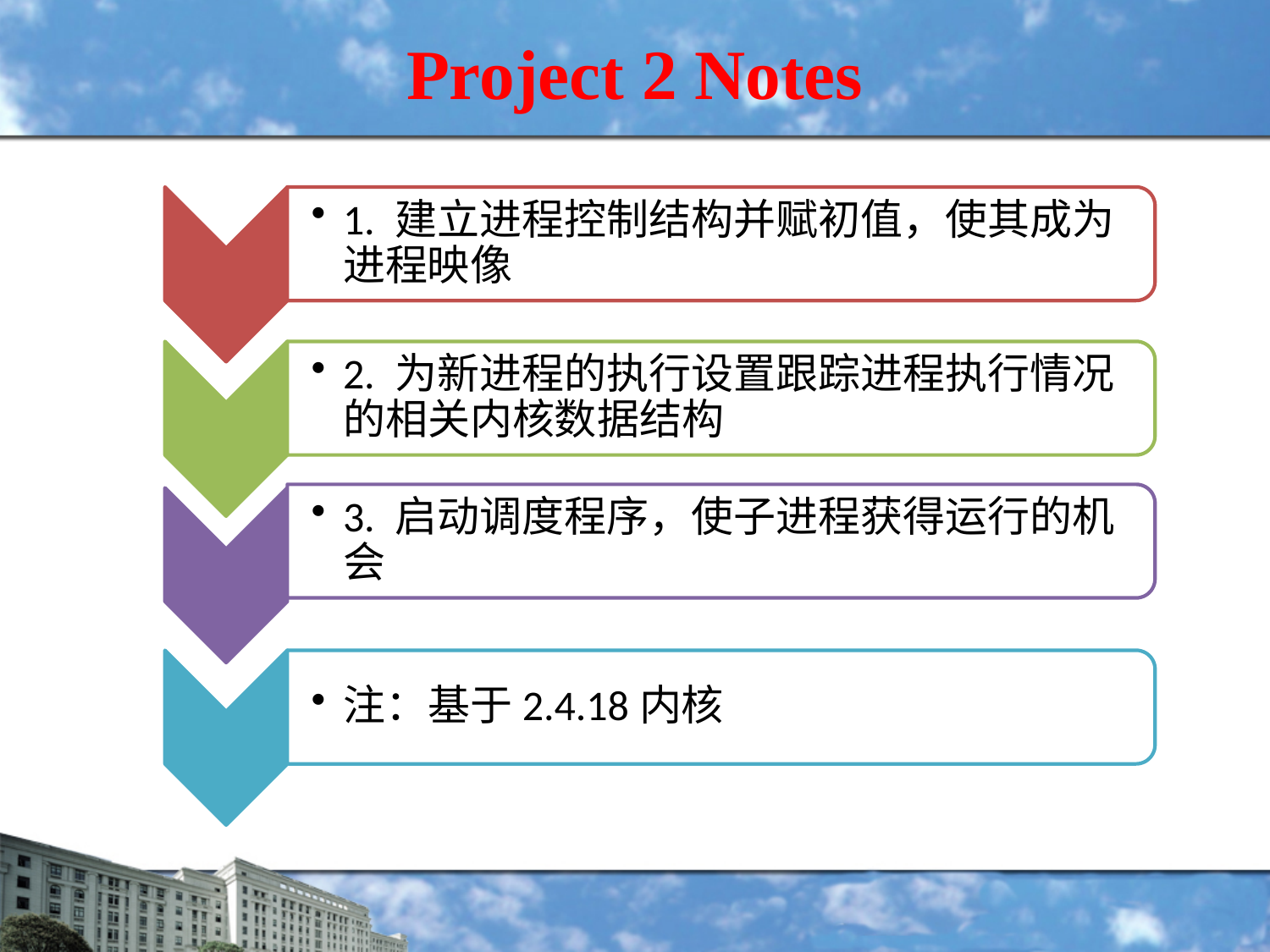

# Project 2 Notes

1. 建立进程控制结构并赋初值，使其成为进程映像

2. 为新进程的执行设置跟踪进程执行情况的相关内核数据结构

3. 启动调度程序，使子进程获得运行的机会

注：基于2.4.18内核